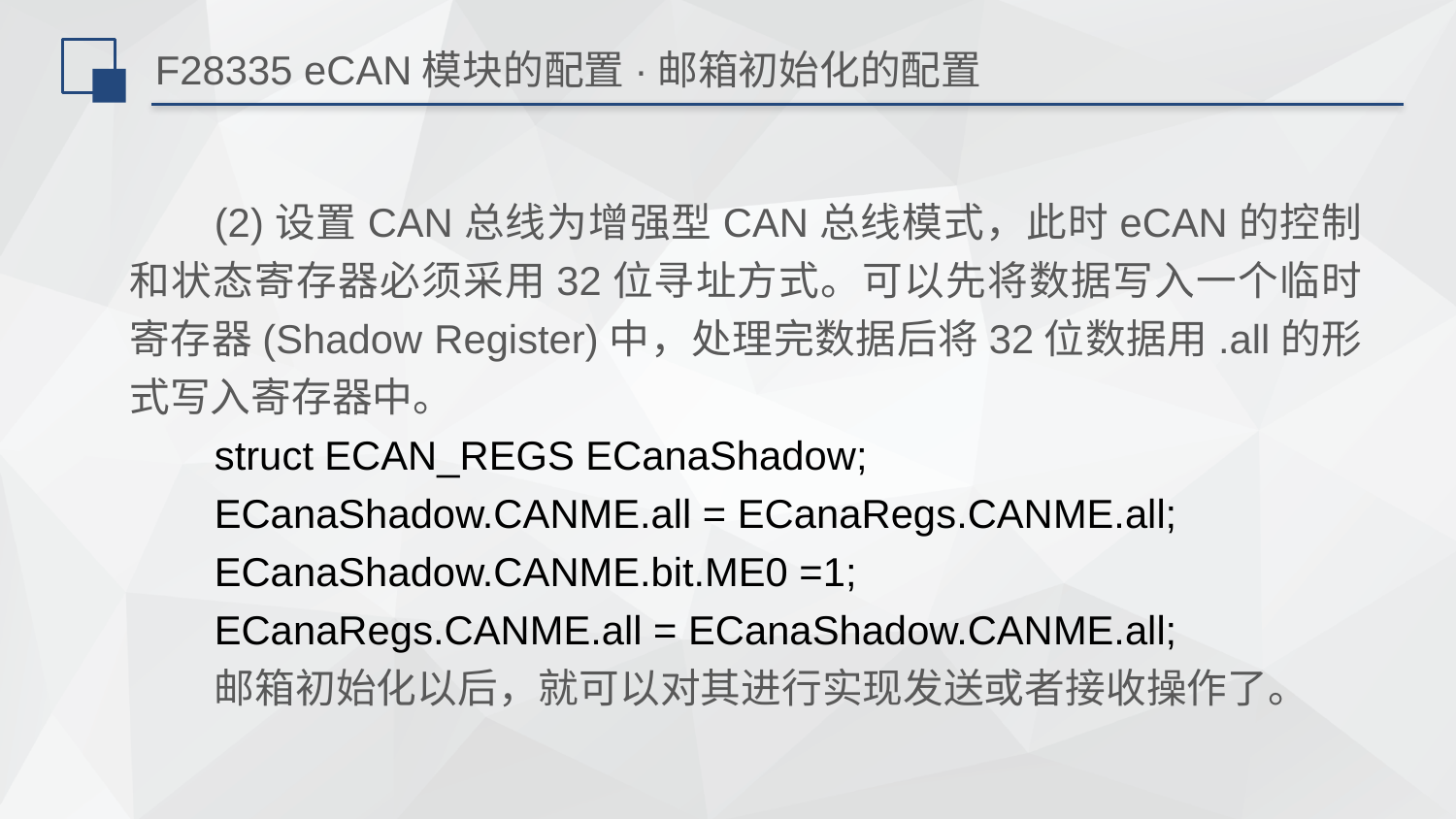

# F28335 eCAN模块的配置·邮箱初始化的配置
(2)设置CAN总线为增强型CAN总线模式，此时eCAN的控制和状态寄存器必须采用32位寻址方式。可以先将数据写入一个临时寄存器(Shadow Register)中，处理完数据后将32位数据用.all的形式写入寄存器中。
struct ECAN_REGS ECanaShadow;
ECanaShadow.CANME.all = ECanaRegs.CANME.all;
ECanaShadow.CANME.bit.ME0 =1;
ECanaRegs.CANME.all = ECanaShadow.CANME.all;
邮箱初始化以后，就可以对其进行实现发送或者接收操作了。